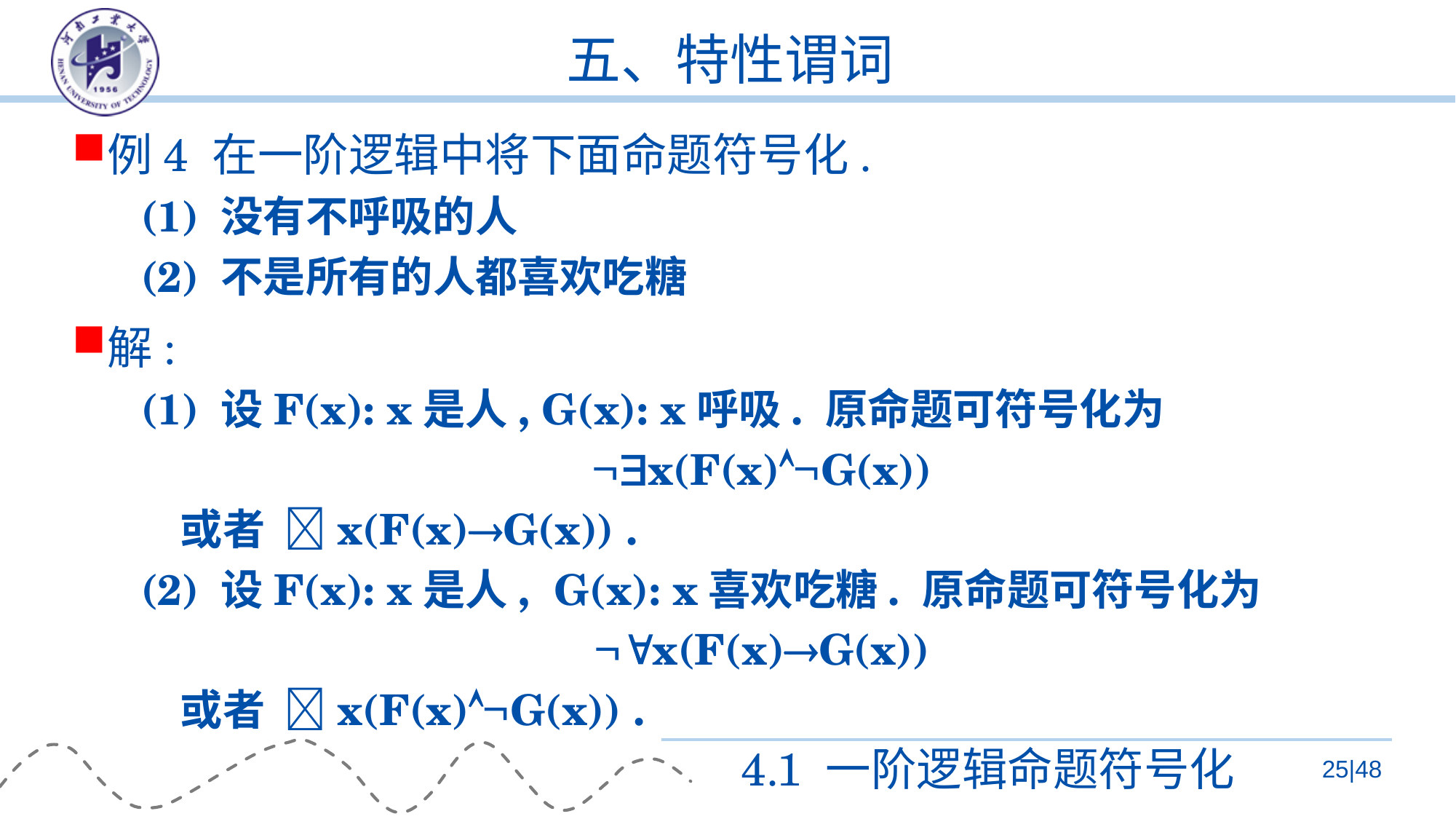

# 五、特性谓词
例4 在一阶逻辑中将下面命题符号化.
(1) 没有不呼吸的人
(2) 不是所有的人都喜欢吃糖
解:
(1) 设F(x): x是人, G(x): x呼吸. 原命题可符号化为
¬∃x(F(x)∧¬G(x))
   或者  ∀x(F(x)→G(x)) .
(2) 设F(x): x是人,  G(x): x喜欢吃糖. 原命题可符号化为
¬∀x(F(x)→G(x))
   或者  ∃x(F(x)∧¬G(x)) .
4.1 一阶逻辑命题符号化
25|48